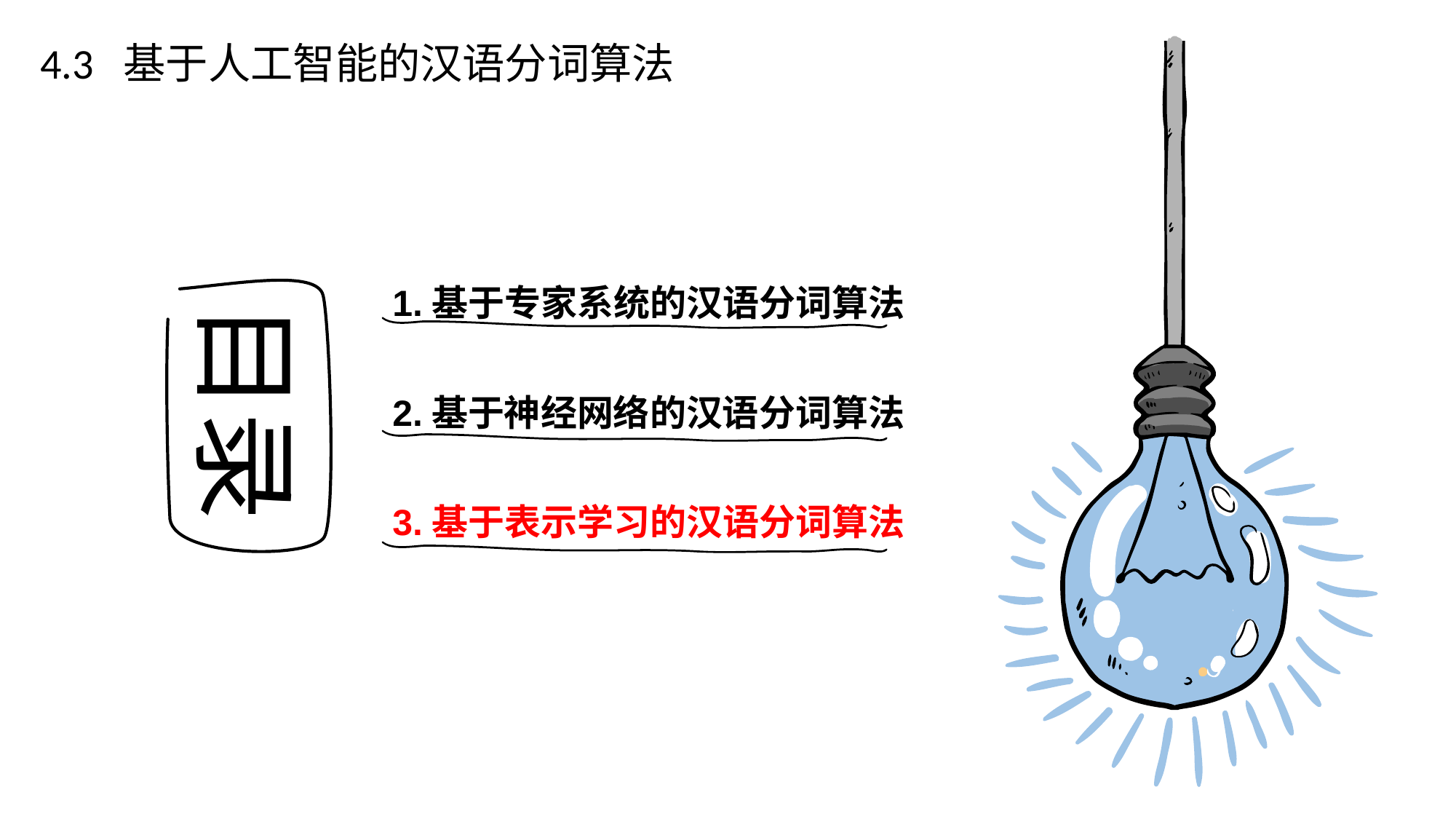

4.3  基于人工智能的汉语分词算法

1.基于专家系统的汉语分词算法

目录

2.基于神经网络的汉语分词算法

3.基于表示学习的汉语分词算法